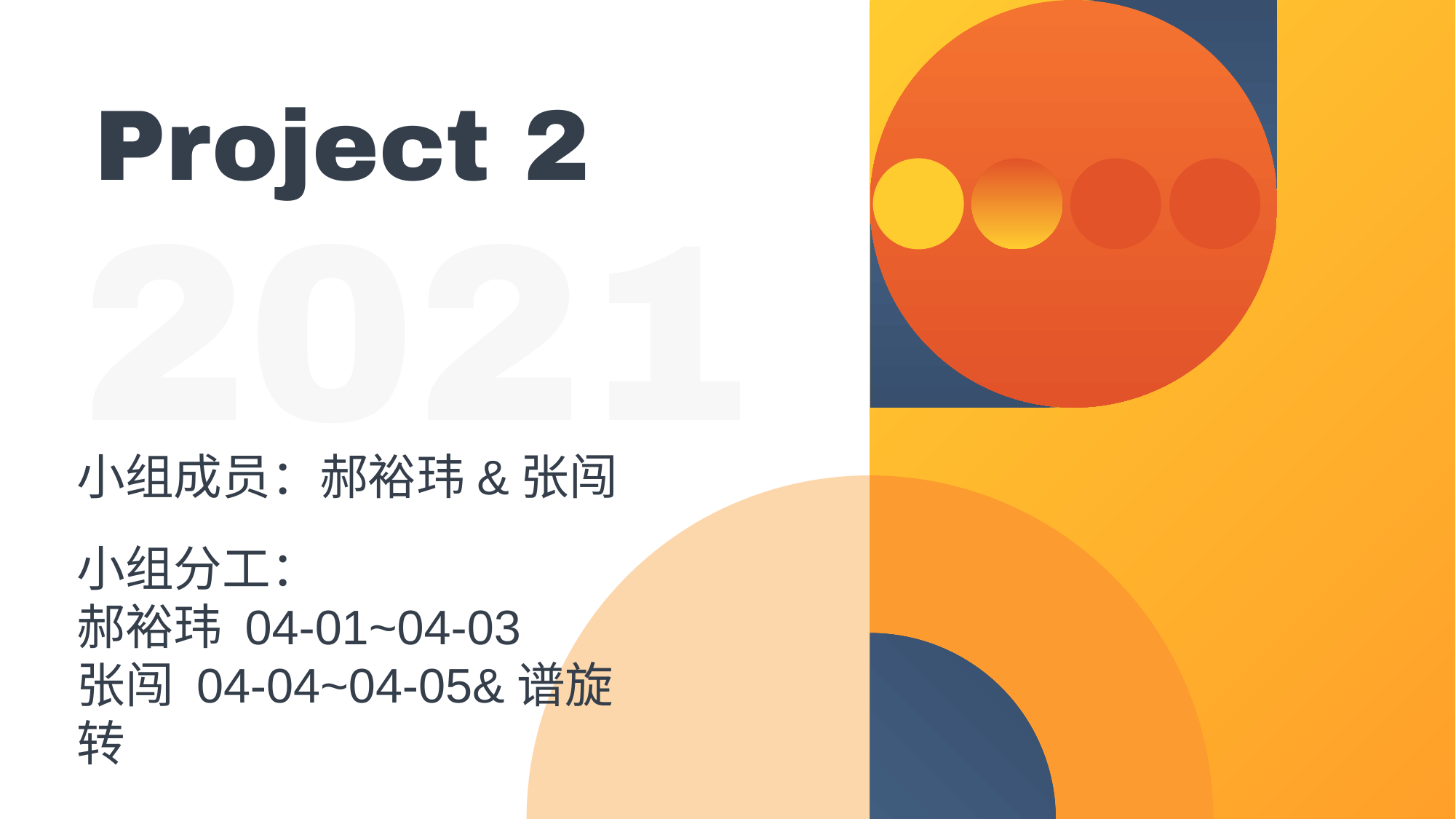

Project 2

2021
小组成员：郝裕玮&张闯

小组分工：
郝裕玮 04-01~04-03
张闯 04-04~04-05&谱旋转